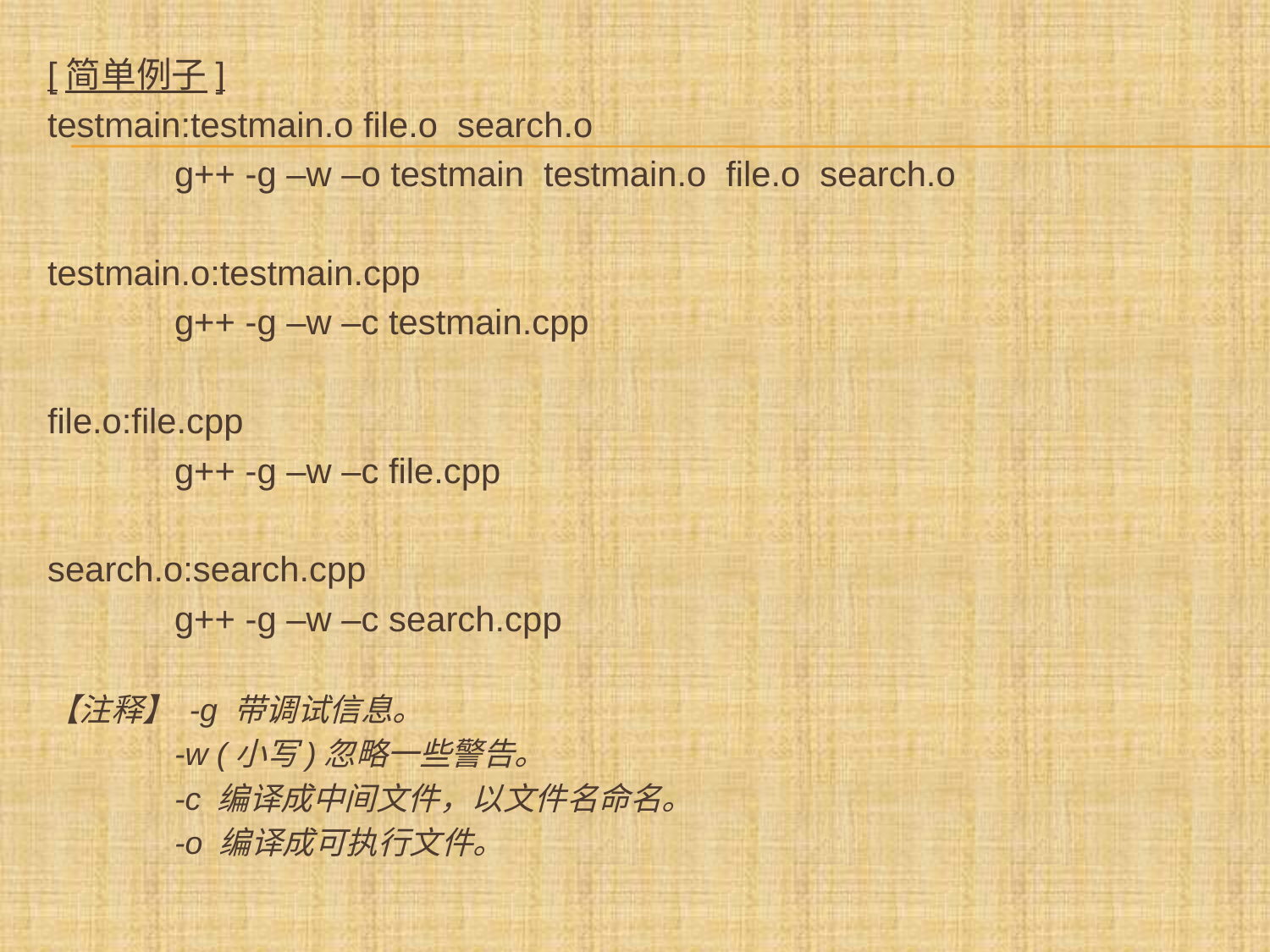

[简单例子]
testmain:testmain.o file.o  search.o
	g++ -g –w –o testmain  testmain.o  file.o  search.o

testmain.o:testmain.cpp
	g++ -g –w –c testmain.cpp

file.o:file.cpp
	g++ -g –w –c file.cpp

search.o:search.cpp
	g++ -g –w –c search.cpp

【注释】 -g 带调试信息。
	-w (小写)忽略一些警告。
	-c 编译成中间文件，以文件名命名。
	-o 编译成可执行文件。